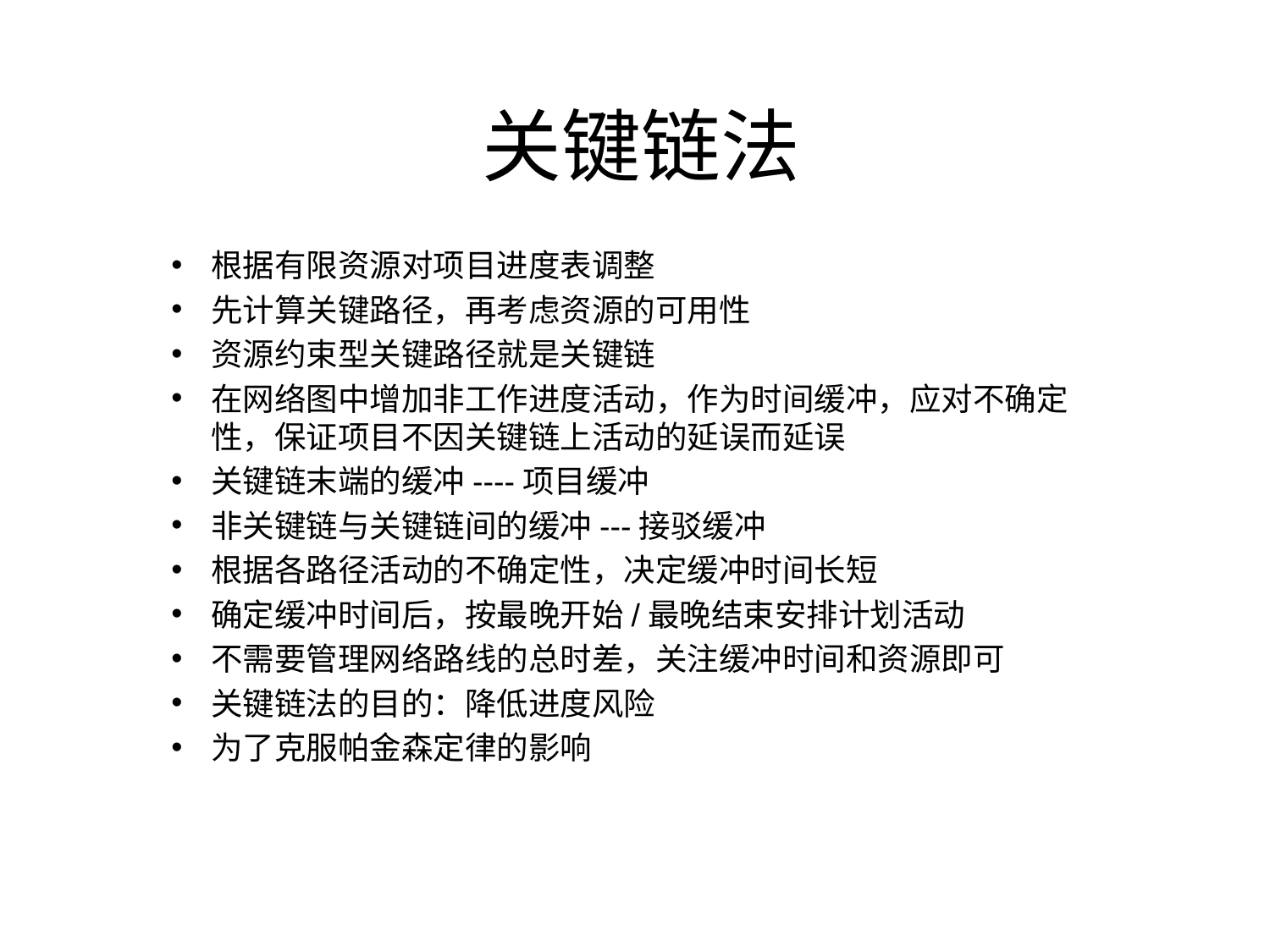

# 关键链法
根据有限资源对项目进度表调整
先计算关键路径，再考虑资源的可用性
资源约束型关键路径就是关键链
在网络图中增加非工作进度活动，作为时间缓冲，应对不确定性，保证项目不因关键链上活动的延误而延误
关键链末端的缓冲----项目缓冲
非关键链与关键链间的缓冲---接驳缓冲
根据各路径活动的不确定性，决定缓冲时间长短
确定缓冲时间后，按最晚开始/最晚结束安排计划活动
不需要管理网络路线的总时差，关注缓冲时间和资源即可
关键链法的目的：降低进度风险
为了克服帕金森定律的影响